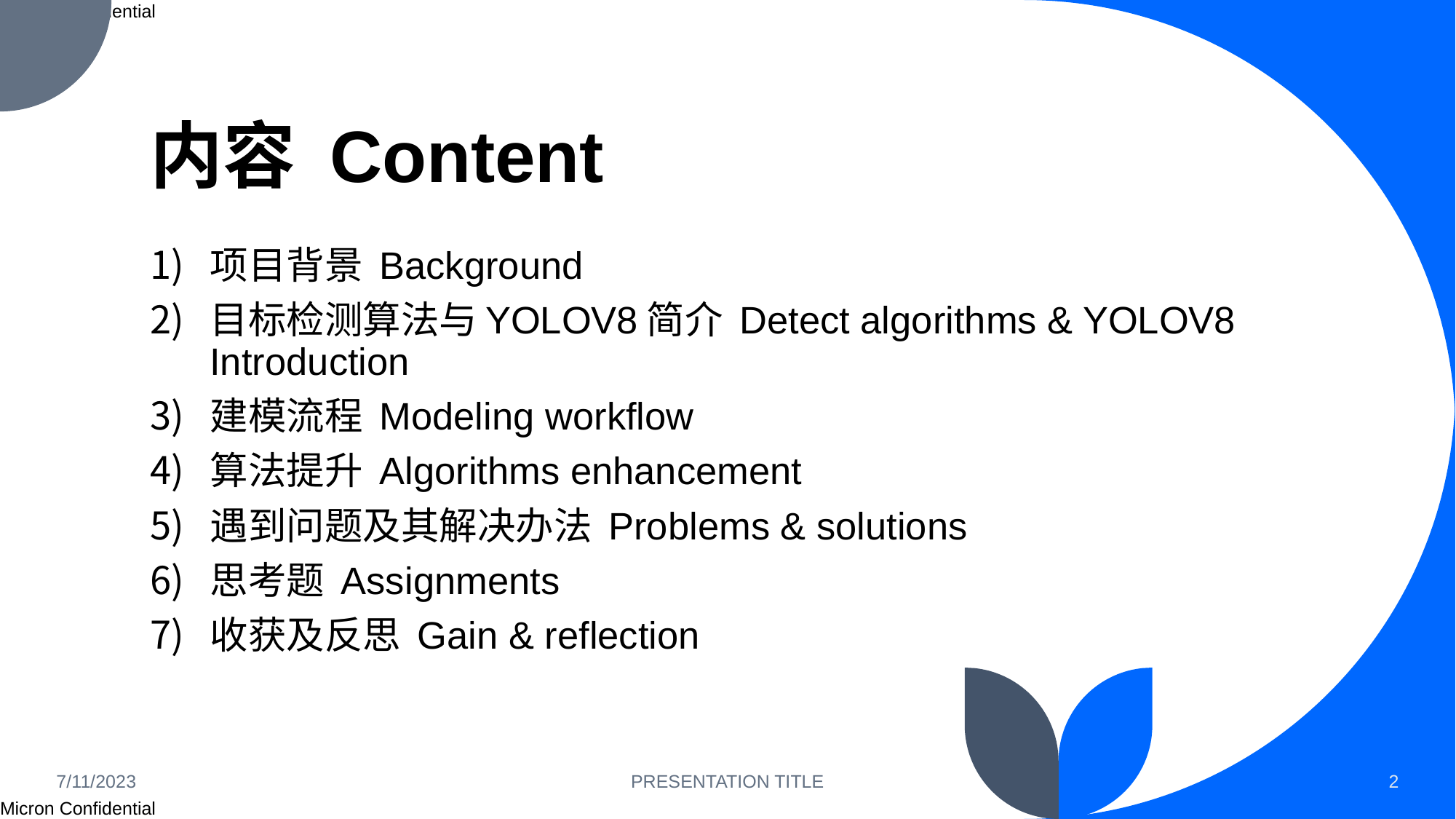

# 内容 Content
项目背景 Background
目标检测算法与YOLOV8简介 Detect algorithms & YOLOV8 Introduction
建模流程 Modeling workflow
算法提升 Algorithms enhancement
遇到问题及其解决办法 Problems & solutions
思考题 Assignments
收获及反思 Gain & reflection

7/11/2023
PRESENTATION TITLE
2